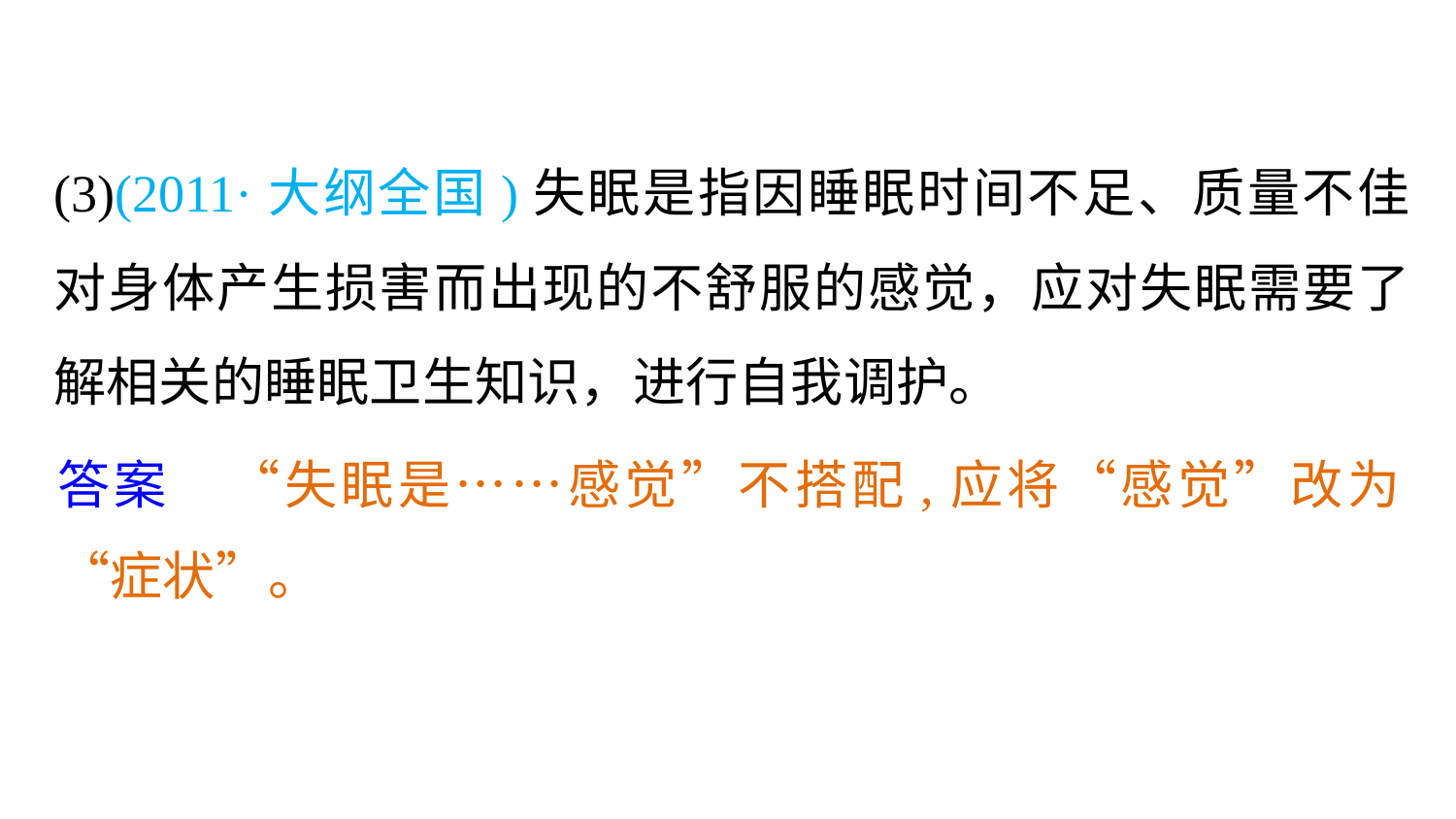

(3)(2011·大纲全国)失眠是指因睡眠时间不足、质量不佳对身体产生损害而出现的不舒服的感觉，应对失眠需要了解相关的睡眠卫生知识，进行自我调护。
答案　“失眠是……感觉”不搭配,应将“感觉”改为“症状”。